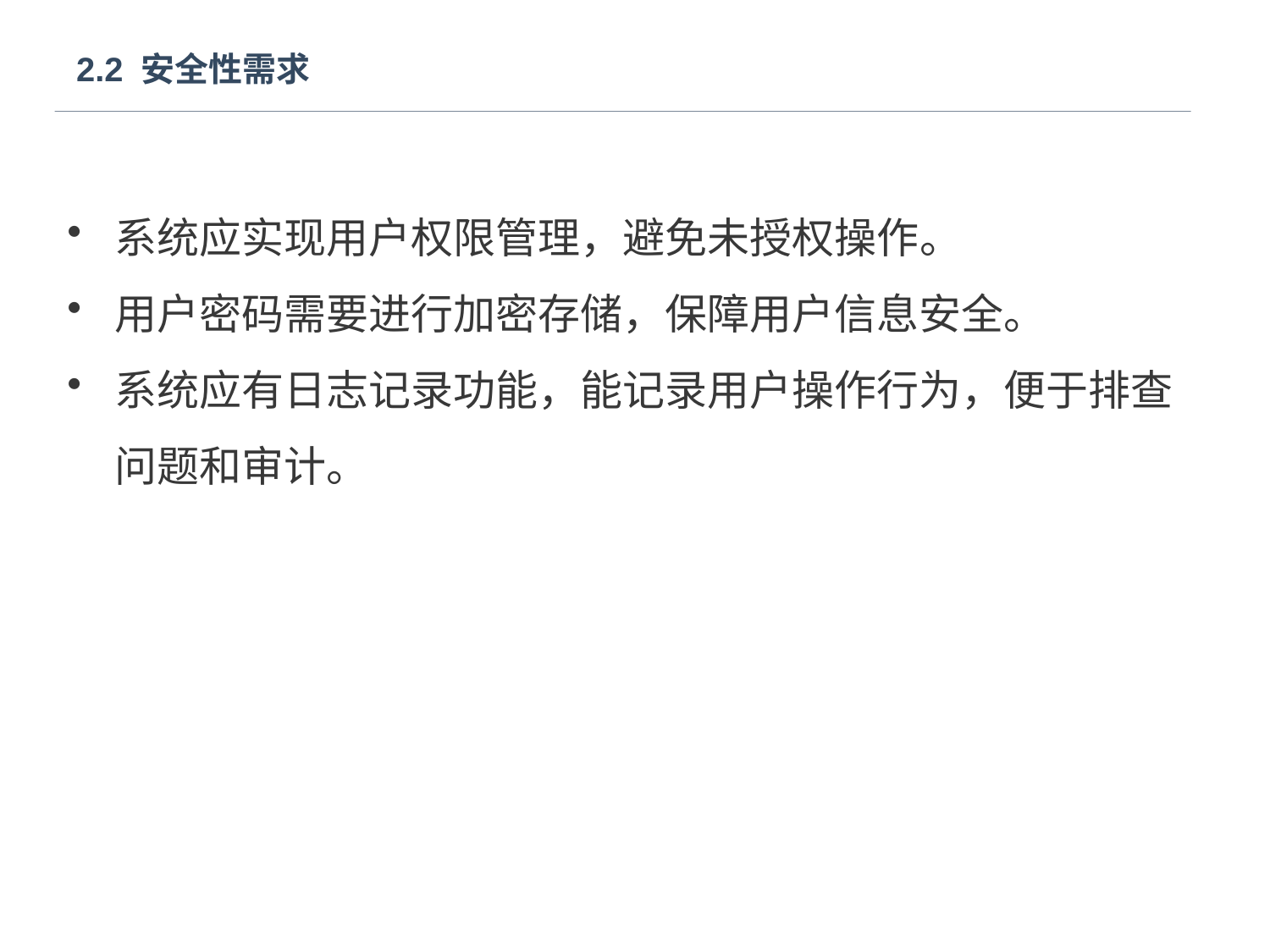

2.2 安全性需求

系统应实现用户权限管理，避免未授权操作。
用户密码需要进行加密存储，保障用户信息安全。
系统应有日志记录功能，能记录用户操作行为，便于排查问题和审计。